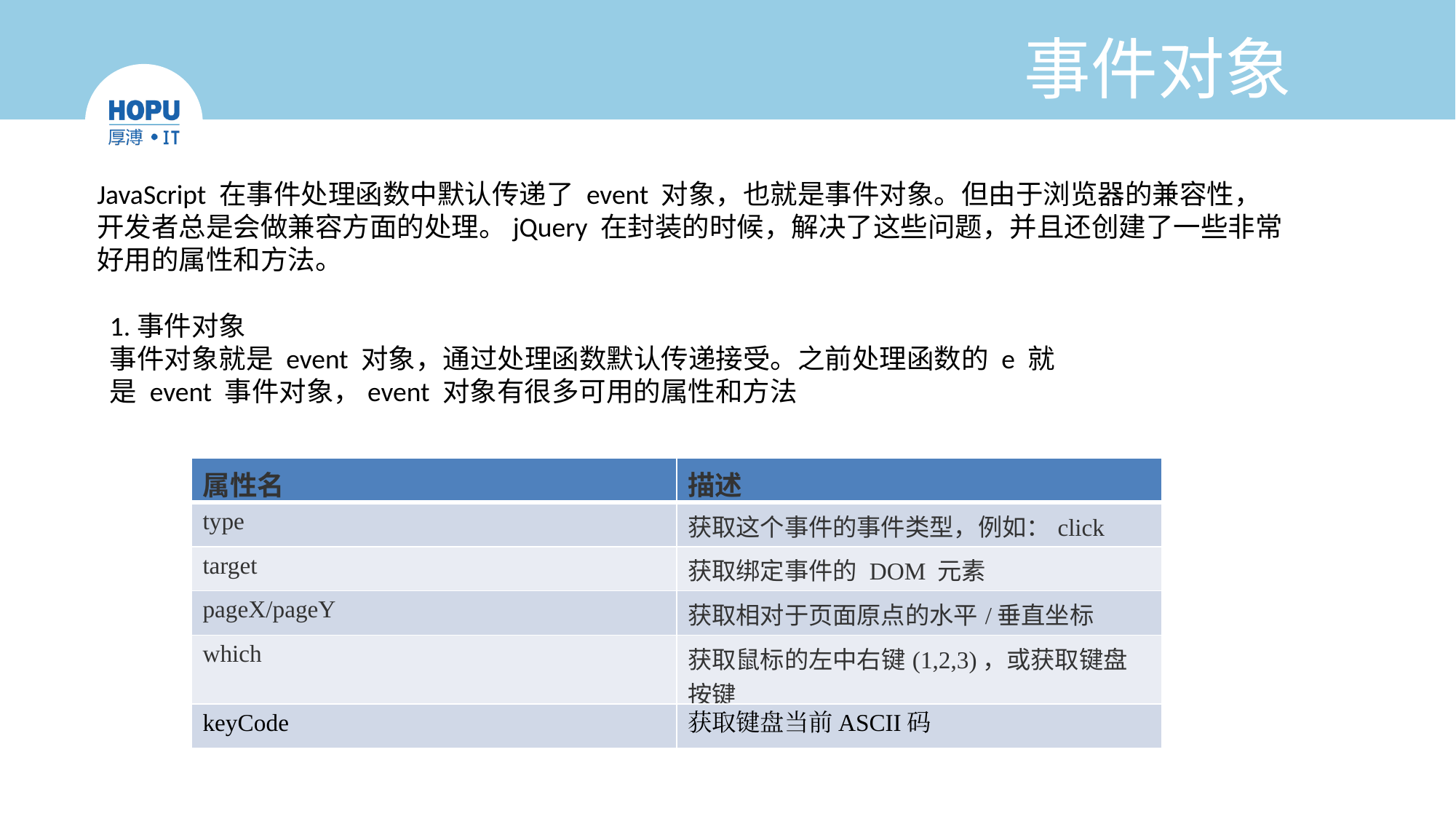

# 事件对象
JavaScript 在事件处理函数中默认传递了 event 对象，也就是事件对象。但由于浏览器的兼容性，开发者总是会做兼容方面的处理。jQuery 在封装的时候，解决了这些问题，并且还创建了一些非常好用的属性和方法。

1.事件对象
事件对象就是 event 对象，通过处理函数默认传递接受。之前处理函数的 e 就是 event 事件对象，event 对象有很多可用的属性和方法
| 属性名 | 描述 |
| --- | --- |
| type | 获取这个事件的事件类型，例如：click |
| target | 获取绑定事件的 DOM 元素 |
| pageX/pageY | 获取相对于页面原点的水平/垂直坐标 |
| which | 获取鼠标的左中右键(1,2,3)，或获取键盘按键 |
| keyCode | 获取键盘当前ASCII码 |